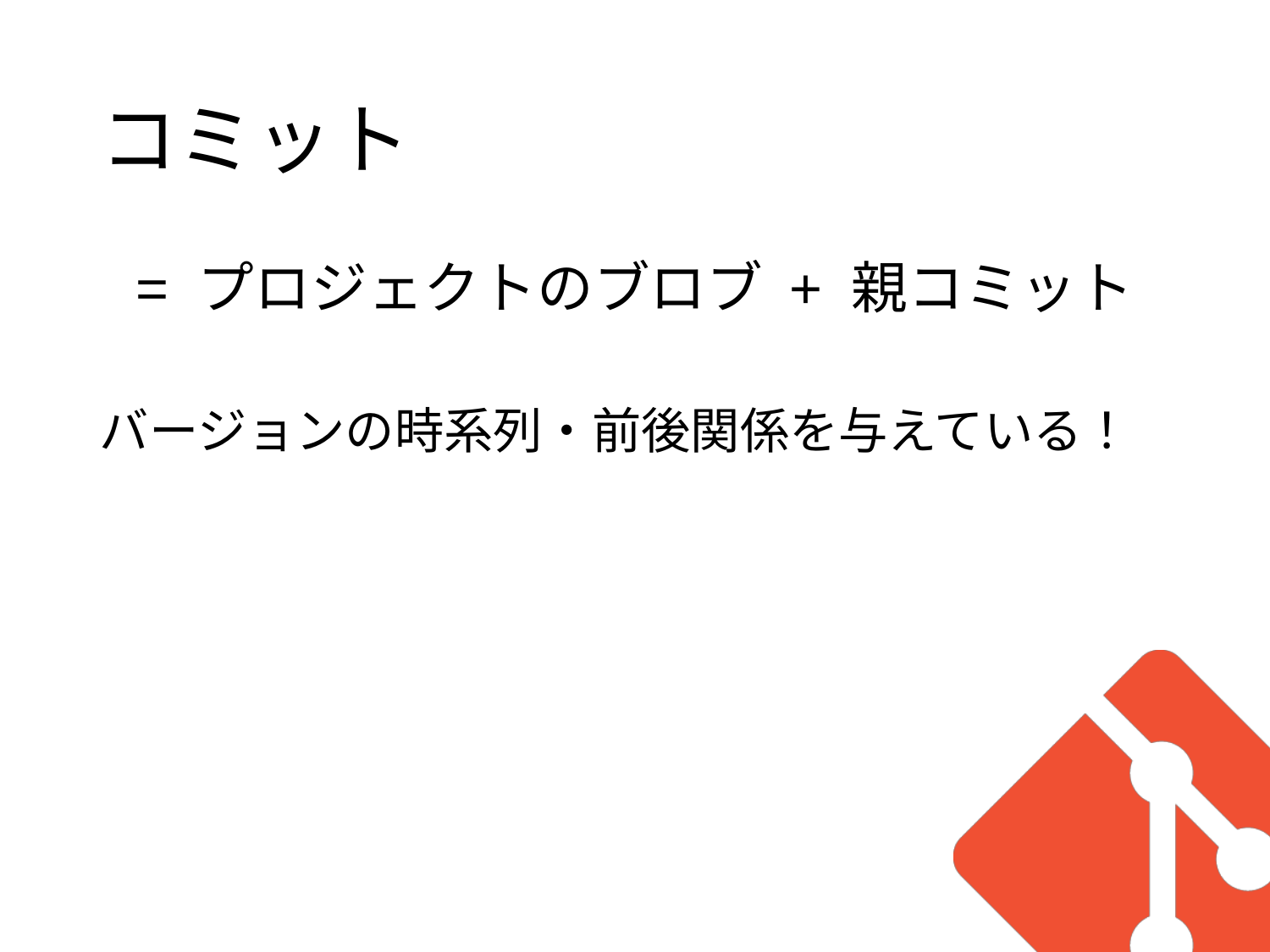

# コミット
= プロジェクトのブロブ + 親コミット
バージョンの時系列・前後関係を与えている！